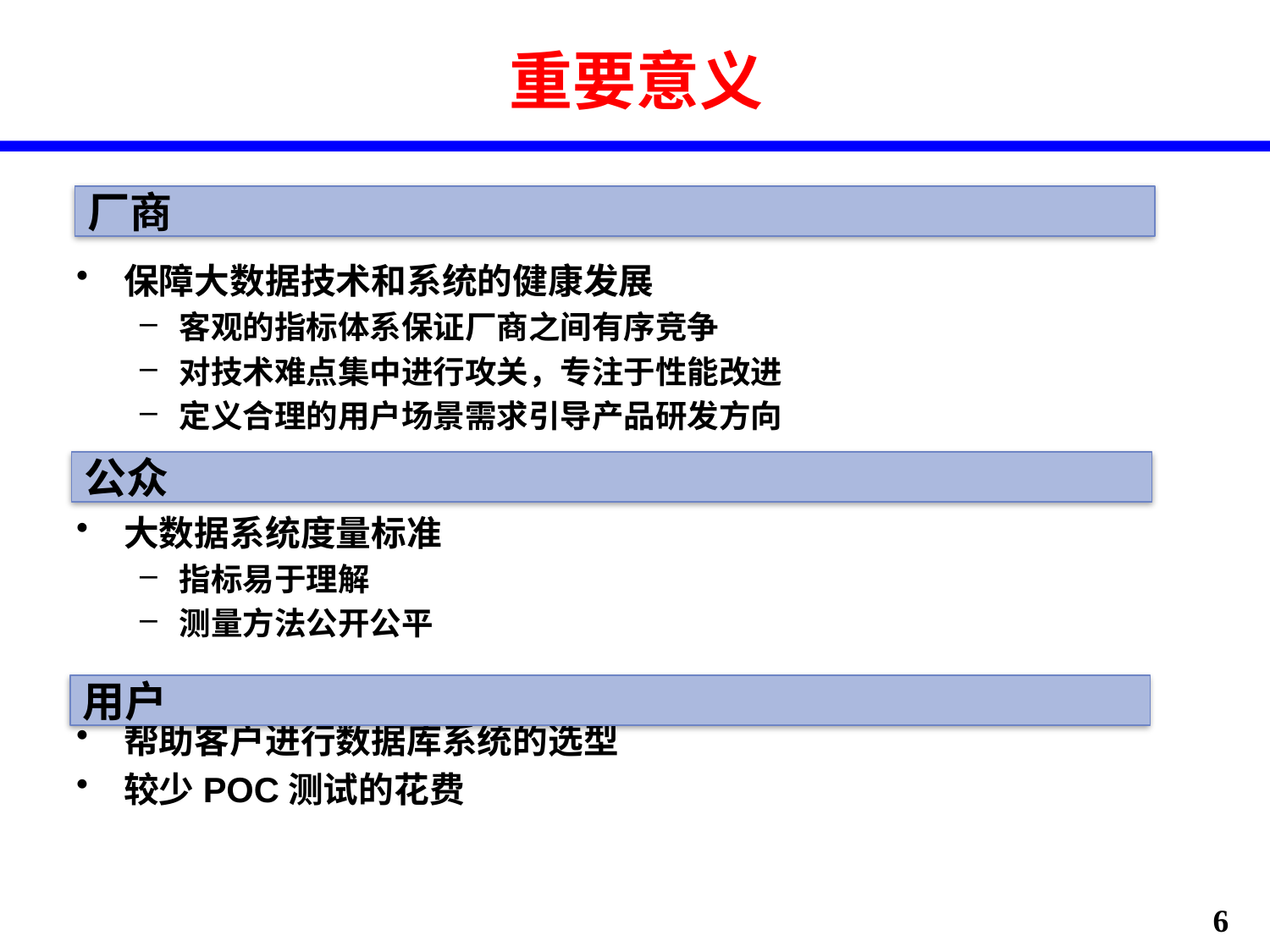

# 重要意义
厂商

保障大数据技术和系统的健康发展
客观的指标体系保证厂商之间有序竞争
对技术难点集中进行攻关，专注于性能改进
定义合理的用户场景需求引导产品研发方向

大数据系统度量标准
指标易于理解
测量方法公开公平

帮助客户进行数据库系统的选型
较少POC测试的花费
公众
用户